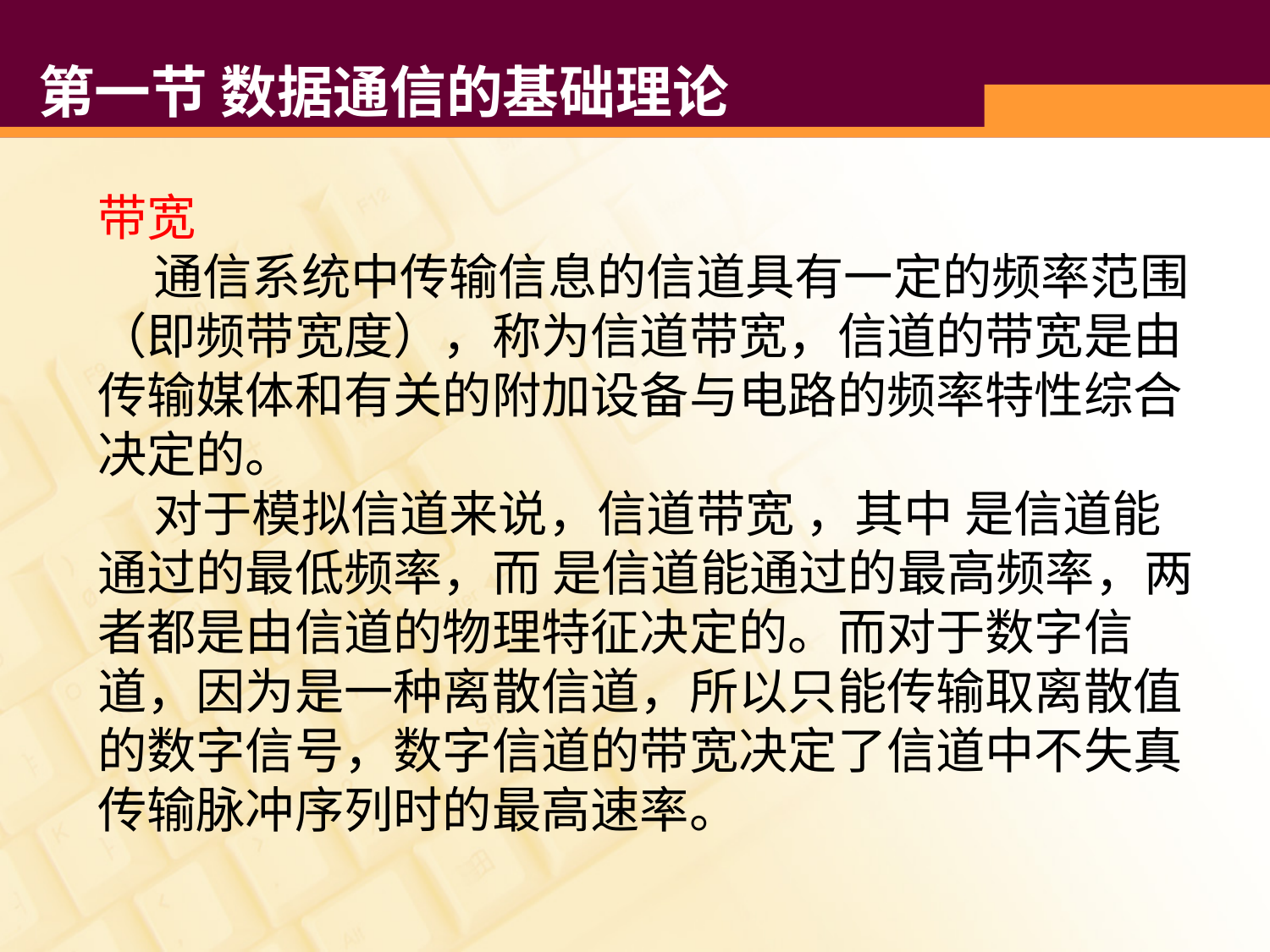

# 第一节 数据通信的基础理论
带宽
    通信系统中传输信息的信道具有一定的频率范围（即频带宽度），称为信道带宽，信道的带宽是由传输媒体和有关的附加设备与电路的频率特性综合决定的。
    对于模拟信道来说，信道带宽 ，其中 是信道能通过的最低频率，而 是信道能通过的最高频率，两者都是由信道的物理特征决定的。而对于数字信道，因为是一种离散信道，所以只能传输取离散值的数字信号，数字信道的带宽决定了信道中不失真传输脉冲序列时的最高速率。